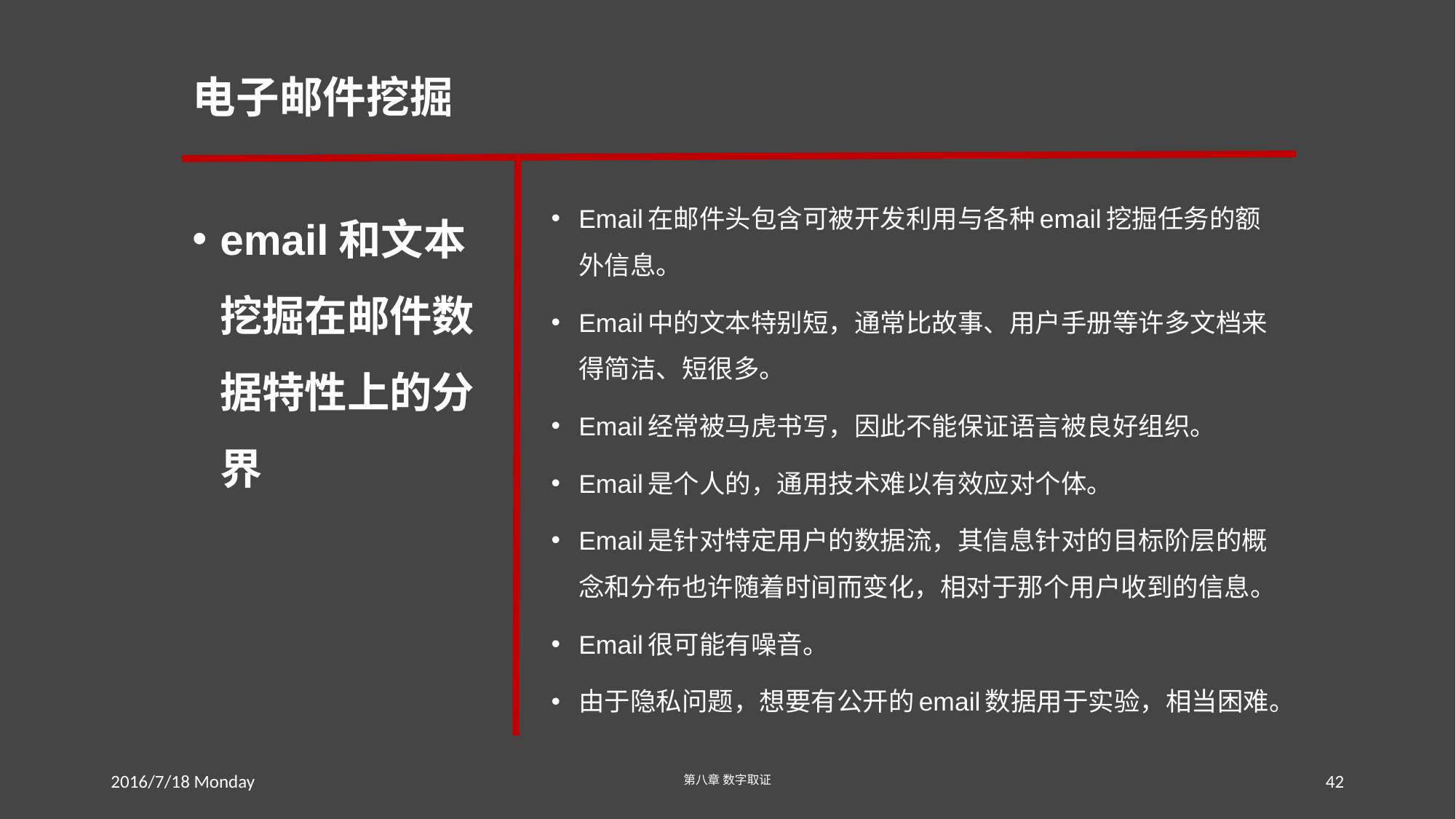

# 电子邮件挖掘
email和文本挖掘在邮件数据特性上的分界
Email在邮件头包含可被开发利用与各种email挖掘任务的额外信息。
Email中的文本特别短，通常比故事、用户手册等许多文档来得简洁、短很多。
Email经常被马虎书写，因此不能保证语言被良好组织。
Email是个人的，通用技术难以有效应对个体。
Email是针对特定用户的数据流，其信息针对的目标阶层的概念和分布也许随着时间而变化，相对于那个用户收到的信息。
Email很可能有噪音。
由于隐私问题，想要有公开的email数据用于实验，相当困难。
2016/7/18 Monday
第八章 数字取证
42